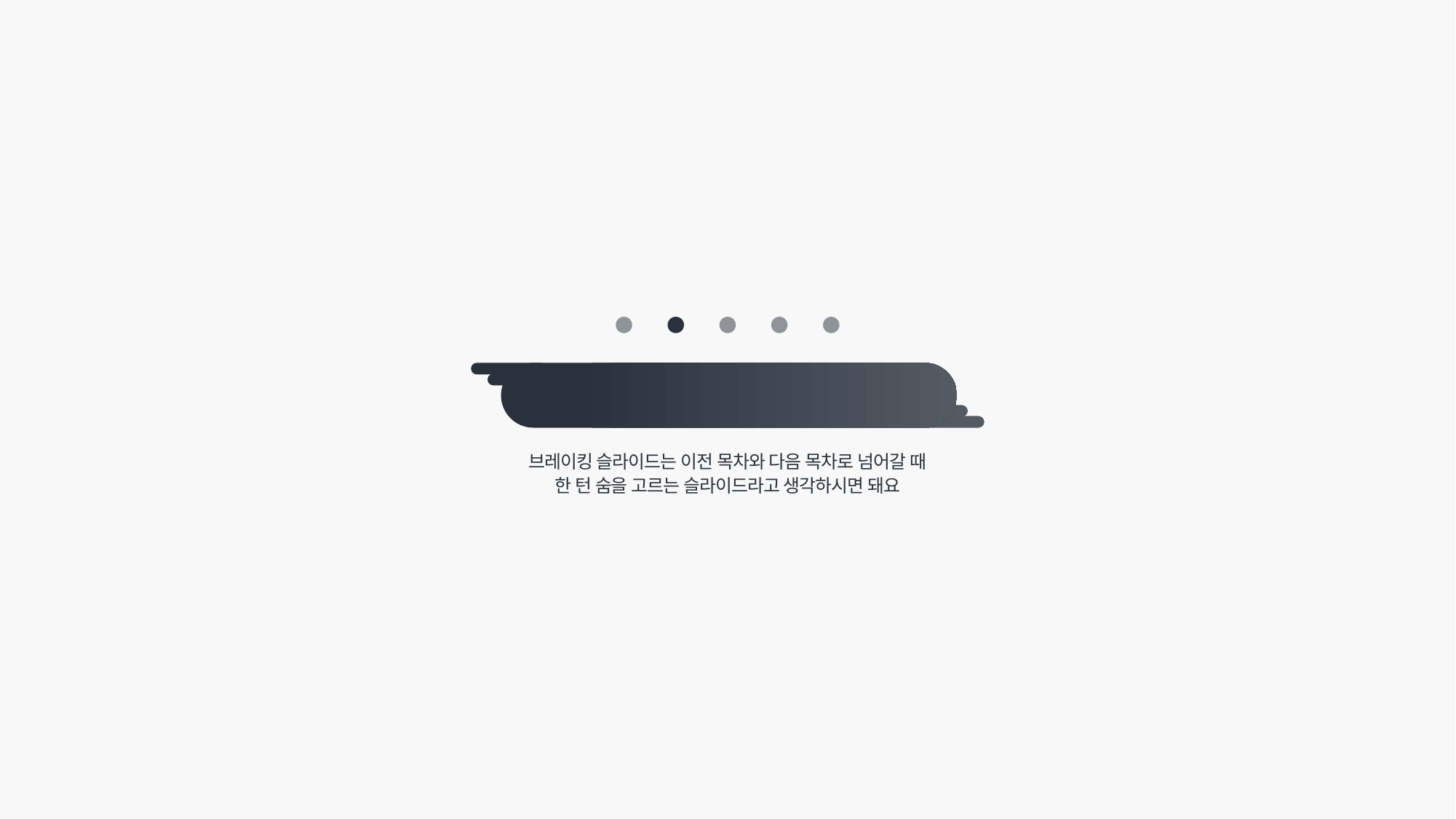

프로그램 소개

브레이킹 슬라이드는 이전 목차와 다음 목차로 넘어갈 때
한 턴 숨을 고르는 슬라이드라고 생각하시면 돼요